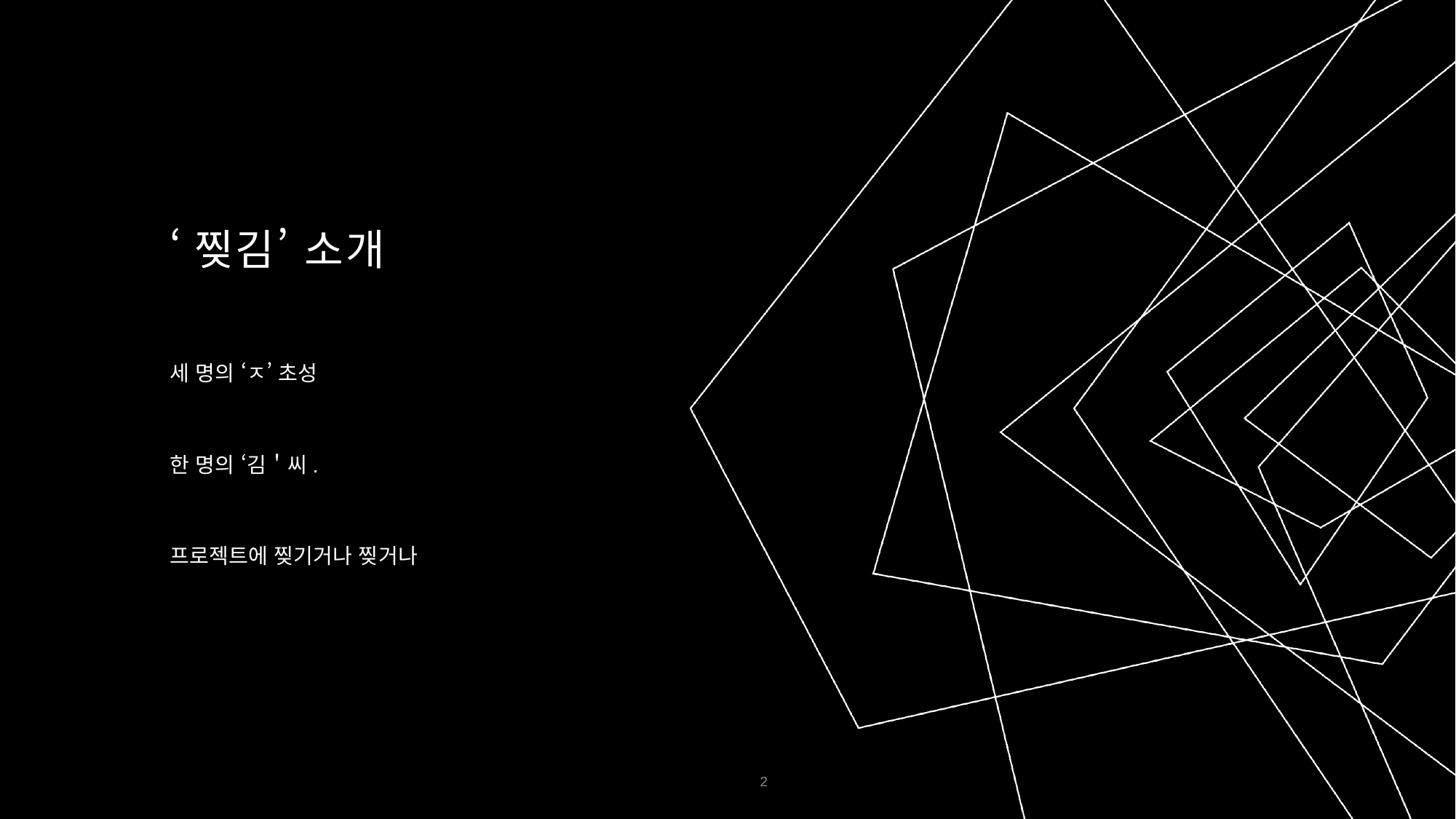

# ‘찢김’ 소개
세 명의 ‘ㅈ’ 초성

한 명의 ‘김＇씨.

프로젝트에 찢기거나 찢거나
2